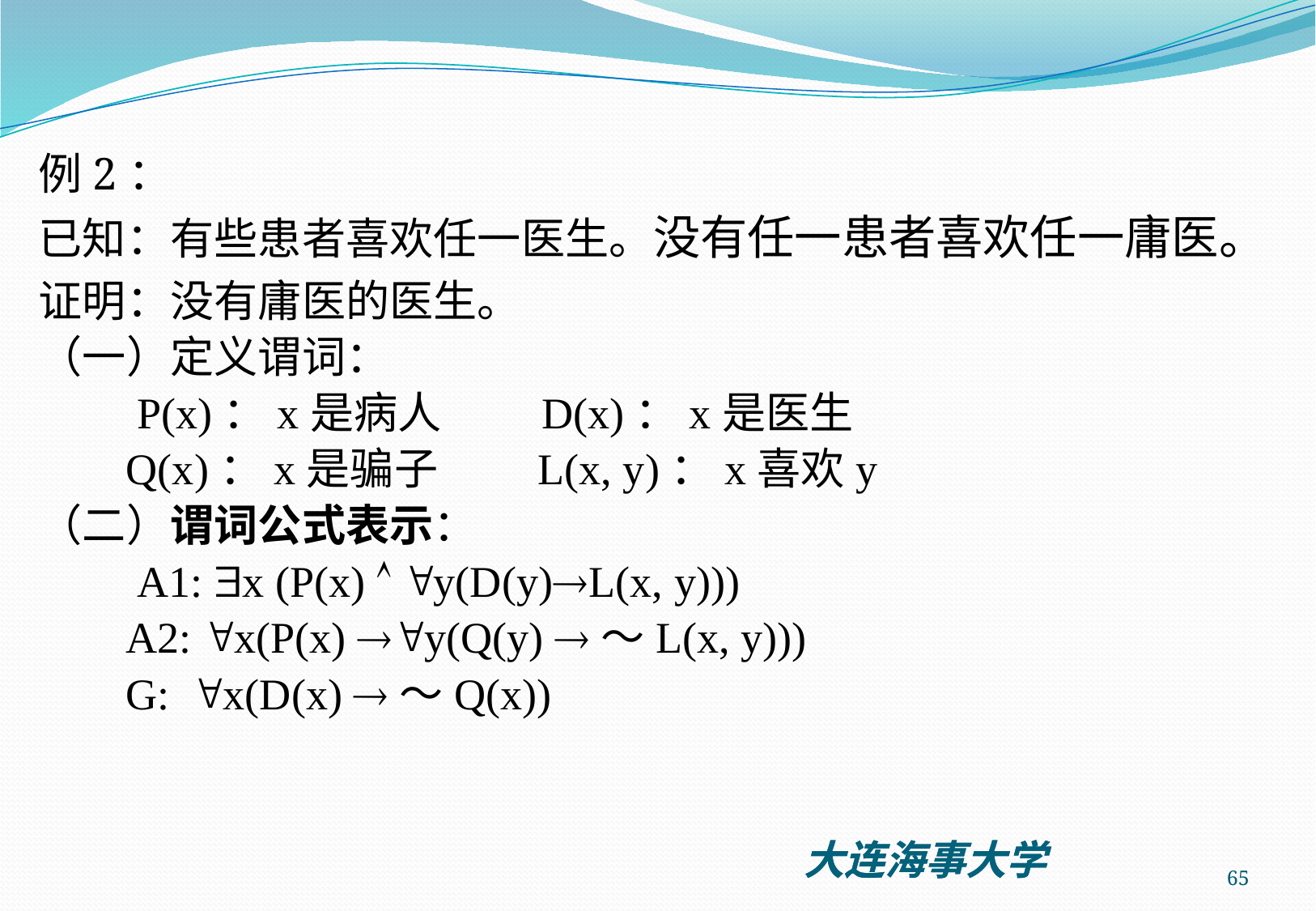

例2：
已知：有些患者喜欢任一医生。没有任一患者喜欢任一庸医。
证明：没有庸医的医生。
（一）定义谓词：
         P(x)：x是病人         D(x)：x是医生
        Q(x)：x是骗子         L(x, y)：x喜欢y
（二）谓词公式表示：
         A1: ∃x (P(x) ∧ ∀y(D(y)→L(x, y)))
        A2: ∀x(P(x) →∀y(Q(y) →～L(x, y)))
        G:  ∀x(D(x) →～Q(x))

65